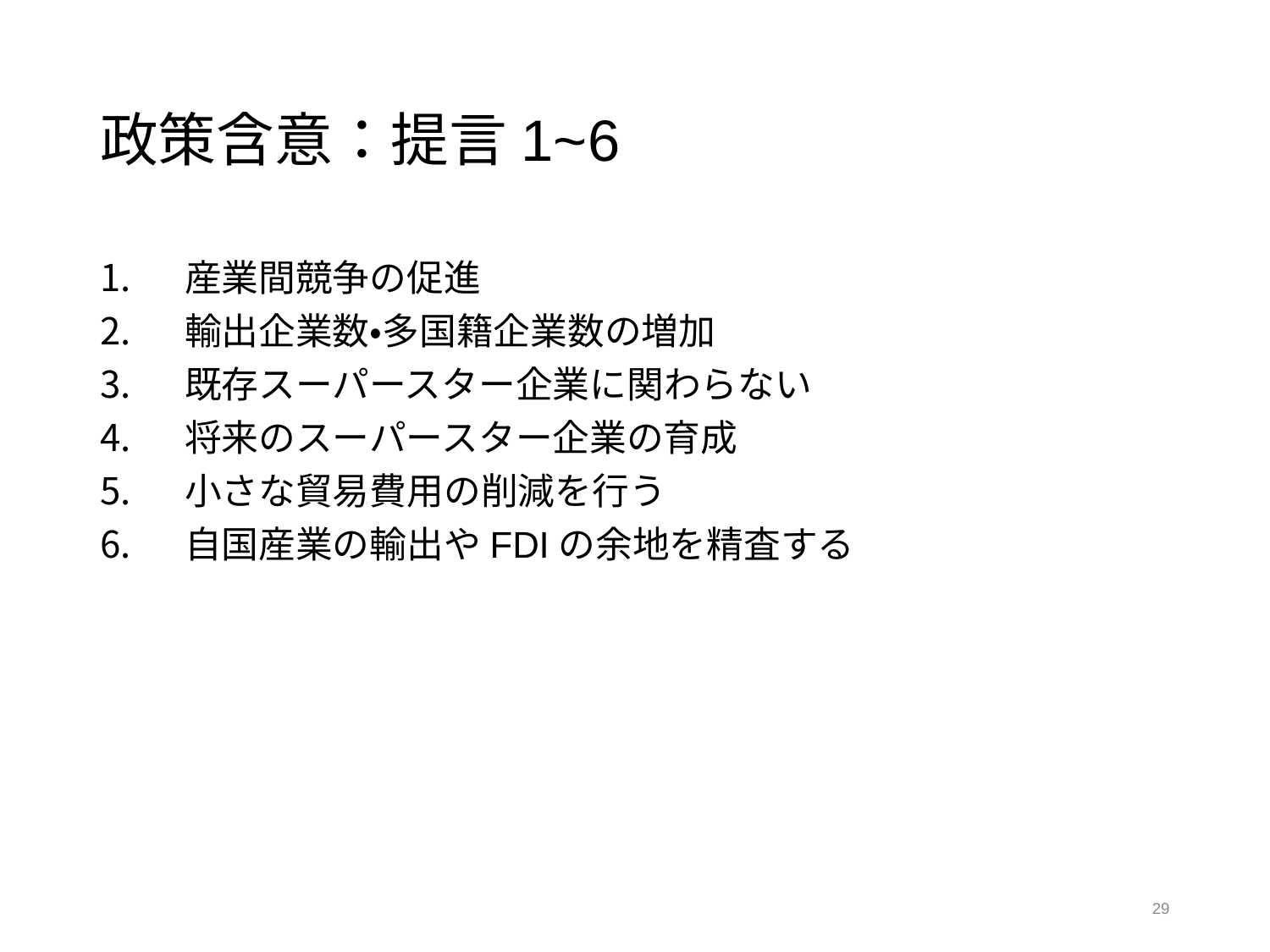

# 政策含意：提言1~6
産業間競争の促進
輸出企業数・多国籍企業数の増加
既存スーパースター企業に関わらない
将来のスーパースター企業の育成
小さな貿易費用の削減を行う
自国産業の輸出やFDIの余地を精査する
29